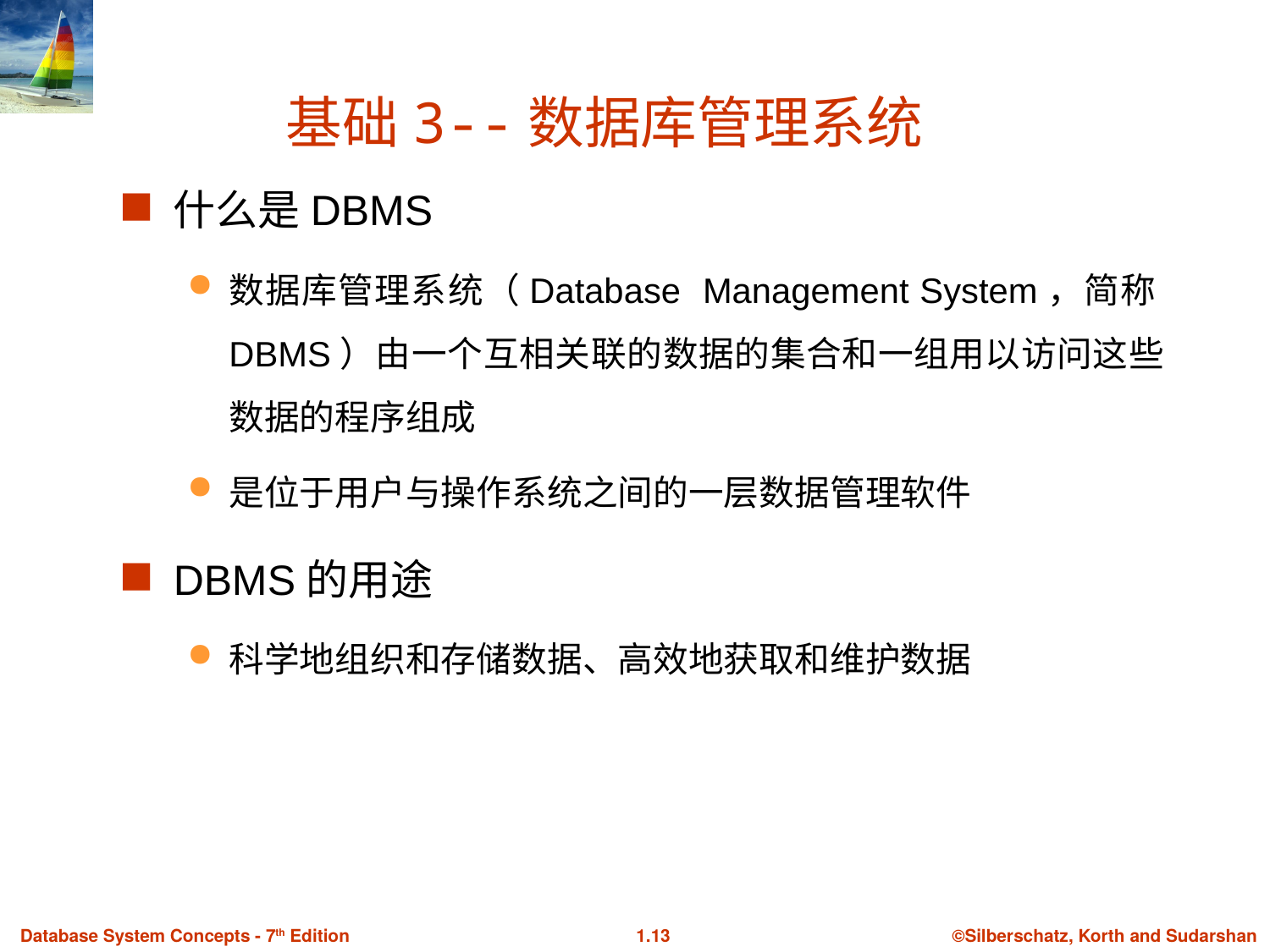

# 基础3--数据库管理系统
什么是DBMS
数据库管理系统（Database  Management System，简称DBMS）由一个互相关联的数据的集合和一组用以访问这些数据的程序组成
是位于用户与操作系统之间的一层数据管理软件
DBMS的用途
科学地组织和存储数据、高效地获取和维护数据